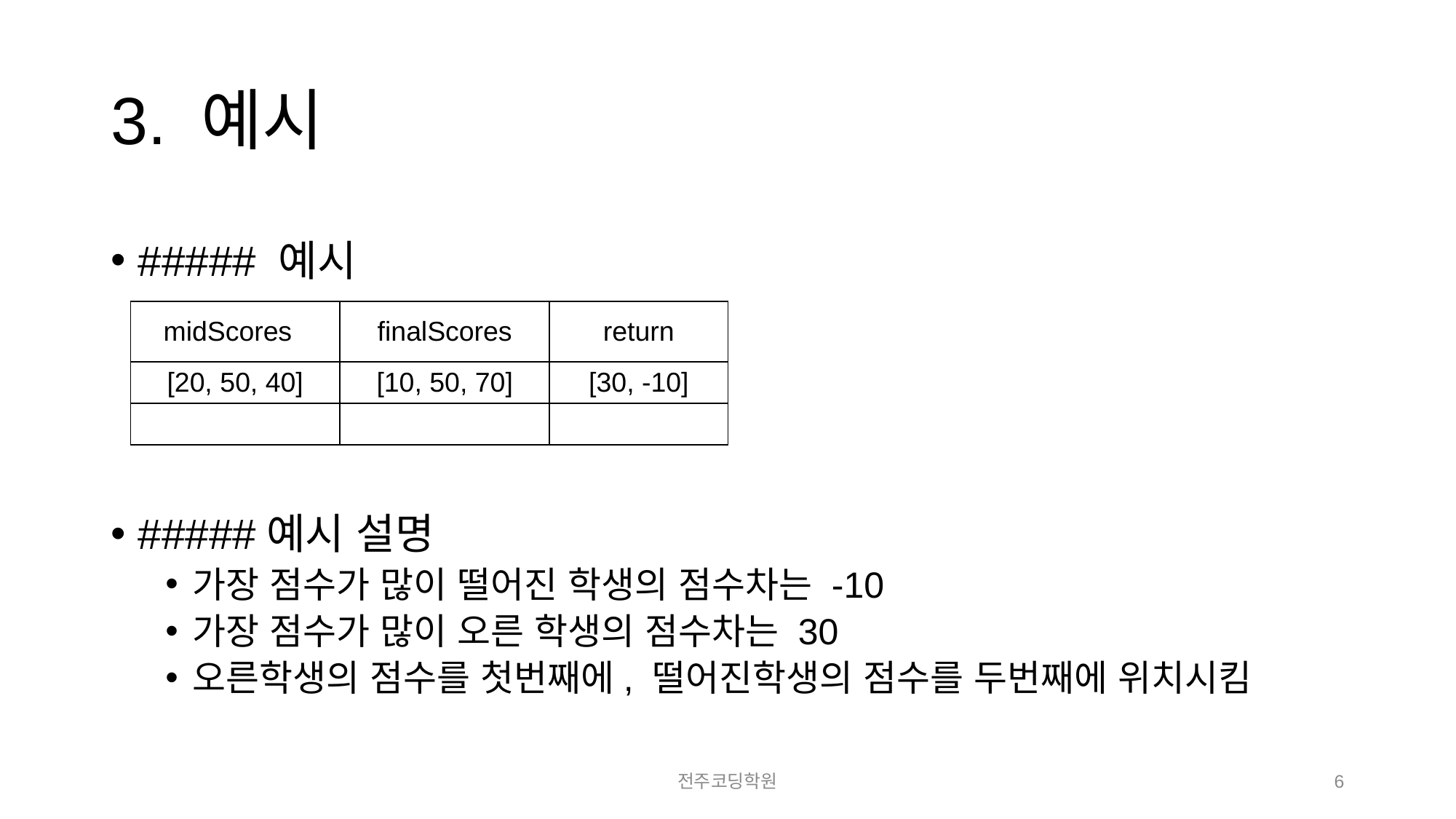

# 3. 예시
##### 예시

#####예시 설명
가장 점수가 많이 떨어진 학생의 점수차는 -10
가장 점수가 많이 오른 학생의 점수차는 30
오른학생의 점수를 첫번째에, 떨어진학생의 점수를 두번째에 위치시킴
| midScores | finalScores | return |
| --- | --- | --- |
| [20, 50, 40] | [10, 50, 70] | [30, -10] |
|  |  |  |
전주코딩학원
6